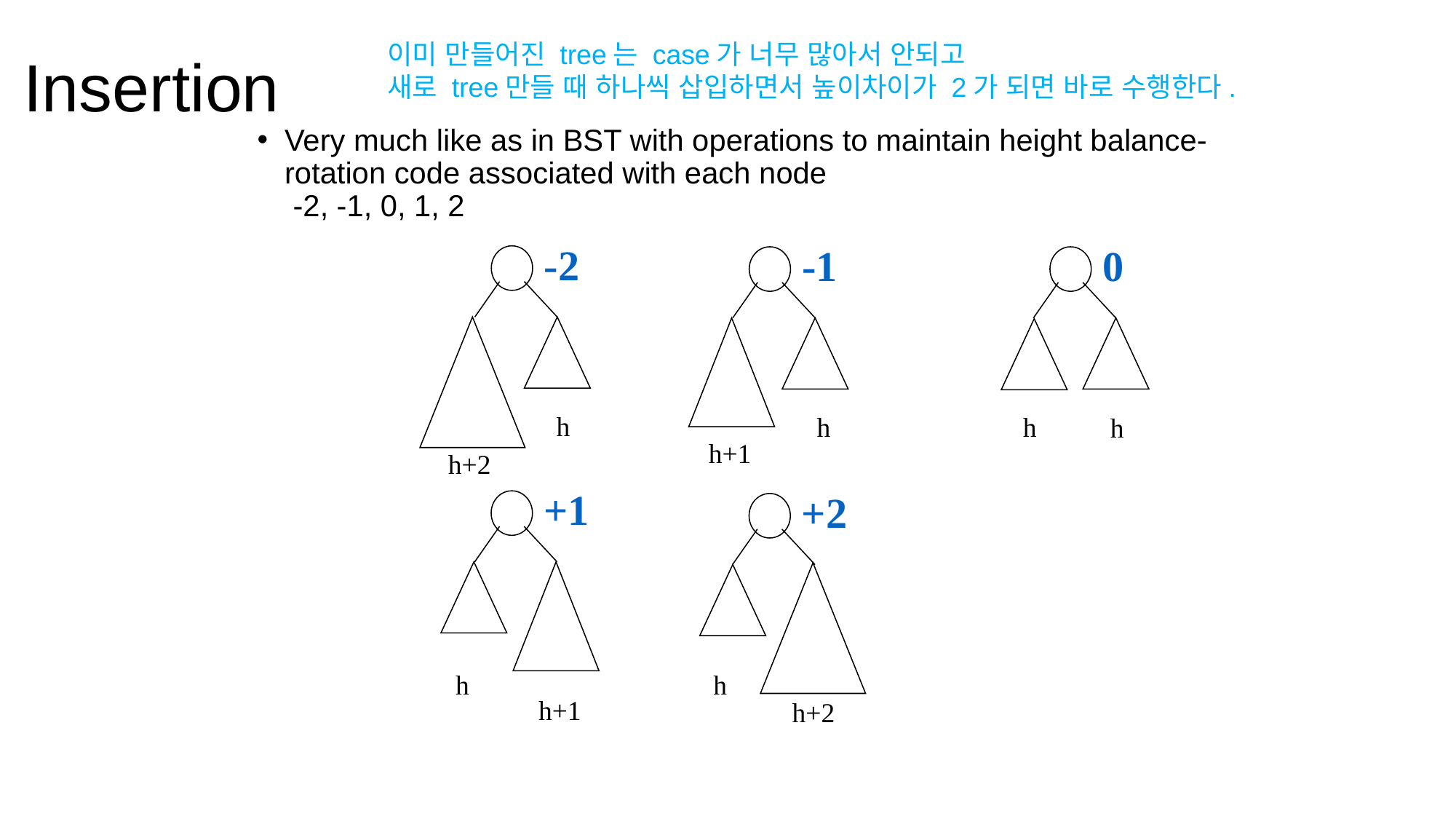

# Insertion
이미 만들어진 tree는 case가 너무 많아서 안되고
새로 tree만들 때 하나씩 삽입하면서 높이차이가 2가 되면 바로 수행한다.
Very much like as in BST with operations to maintain height balance-rotation code associated with each node
 -2, -1, 0, 1, 2
-2
-1
0

h
h
h
h
h+1
h+2
+1
+2

h
h
h+1
h+2